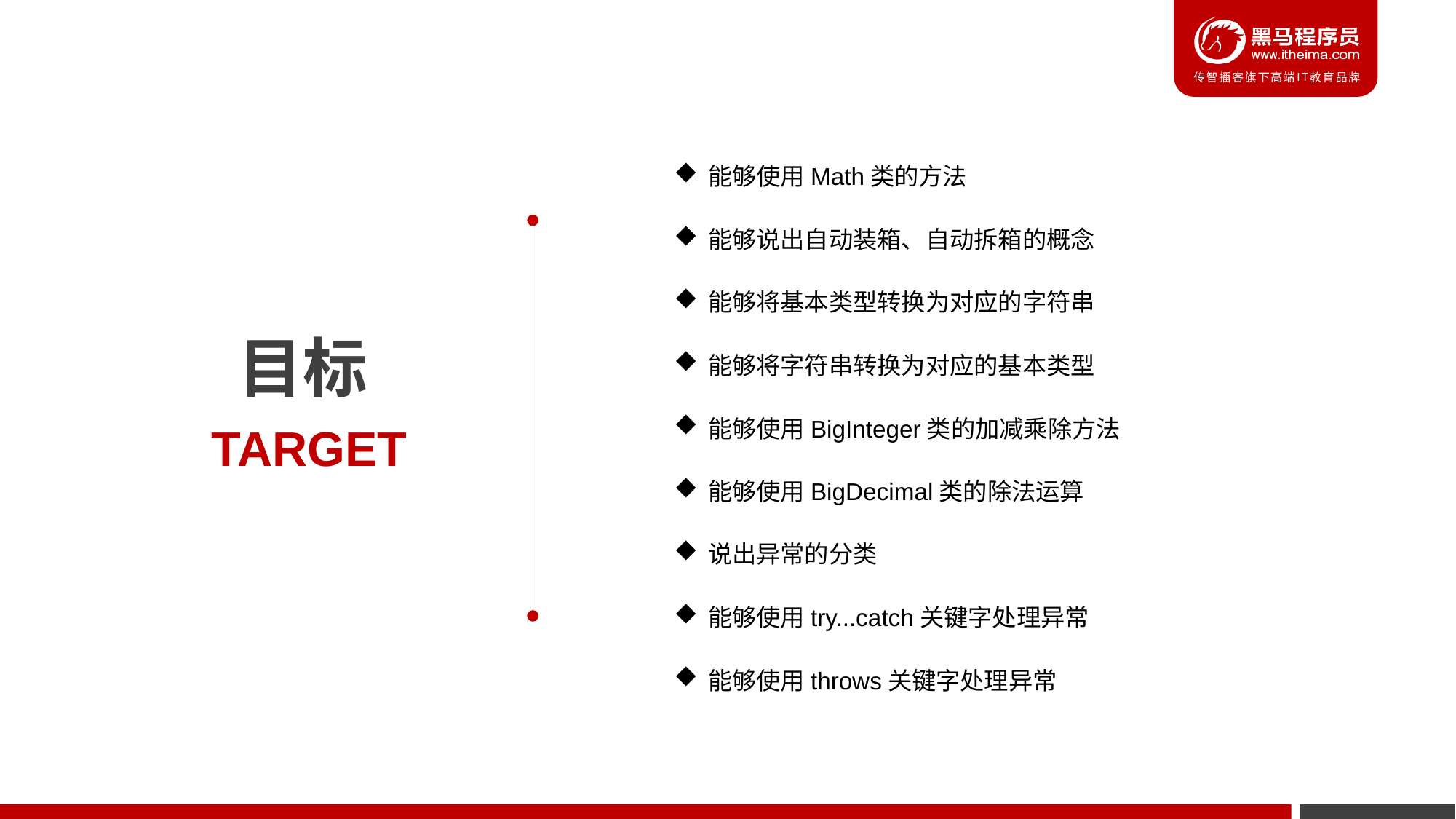

能够使用Math类的方法
能够说出自动装箱、自动拆箱的概念
能够将基本类型转换为对应的字符串
能够将字符串转换为对应的基本类型
能够使用BigInteger类的加减乘除方法
能够使用BigDecimal类的除法运算
说出异常的分类
能够使用try...catch关键字处理异常
能够使用throws关键字处理异常